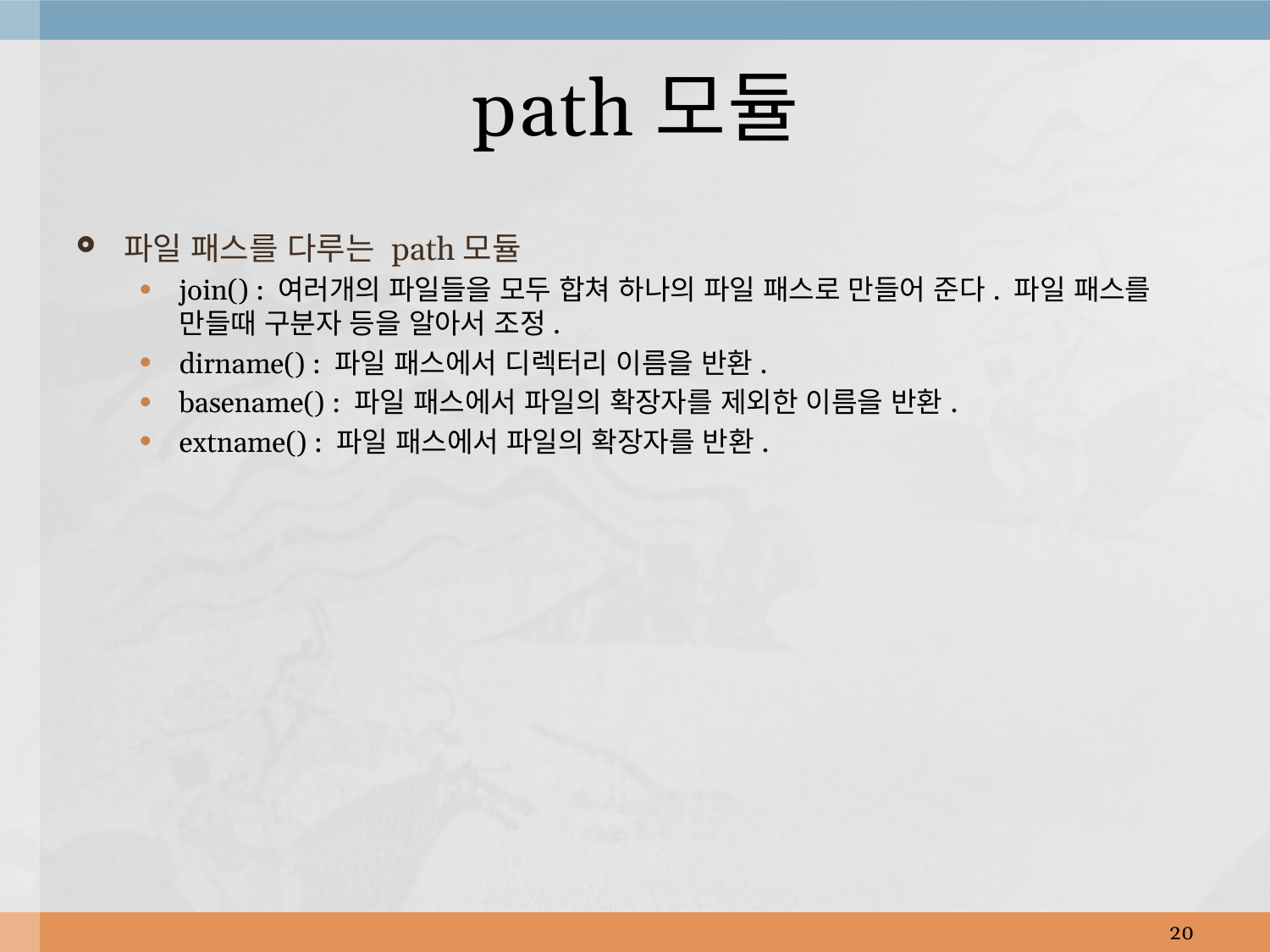

# path모듈
파일 패스를 다루는 path모듈
join() : 여러개의 파일들을 모두 합쳐 하나의 파일 패스로 만들어 준다. 파일 패스를 만들때 구분자 등을 알아서 조정.
dirname() : 파일 패스에서 디렉터리 이름을 반환.
basename() : 파일 패스에서 파일의 확장자를 제외한 이름을 반환.
extname() : 파일 패스에서 파일의 확장자를 반환.
20